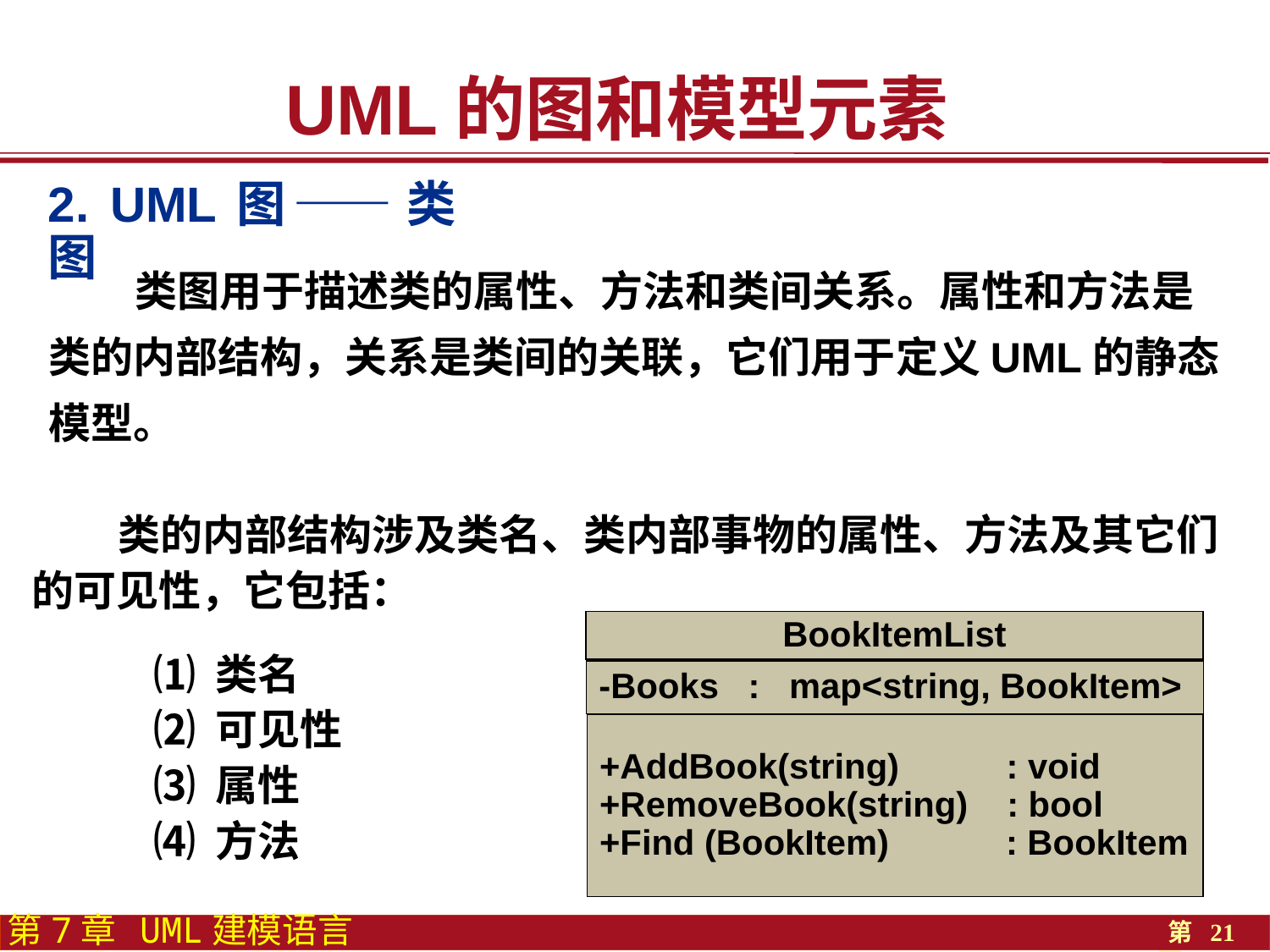

UML的图和模型元素
2. UML图——类图
        类图用于描述类的属性、方法和类间关系。属性和方法是类的内部结构，关系是类间的关联，它们用于定义UML的静态模型。
        类的内部结构涉及类名、类内部事物的属性、方法及其它们的可见性，它包括：
BookItemList
-Books   :   map<string, BookItem>
+AddBook(string)           : void
+RemoveBook(string)    : bool
+Find (BookItem)            : BookItem
⑴ 类名
⑵ 可见性
⑶ 属性
⑷ 方法